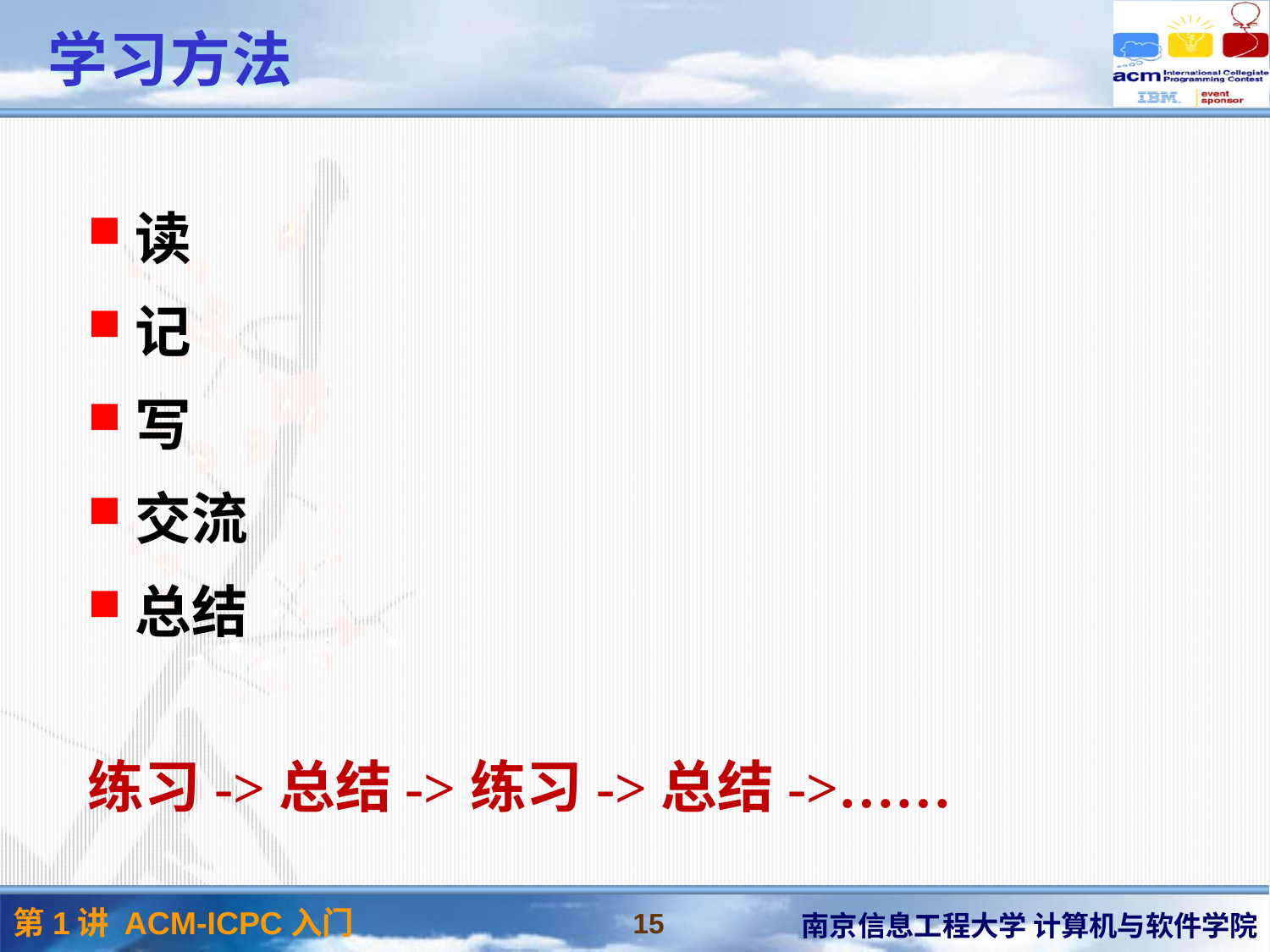

# 学习方法
读
记
写
交流
总结

练习->总结->练习->总结->……